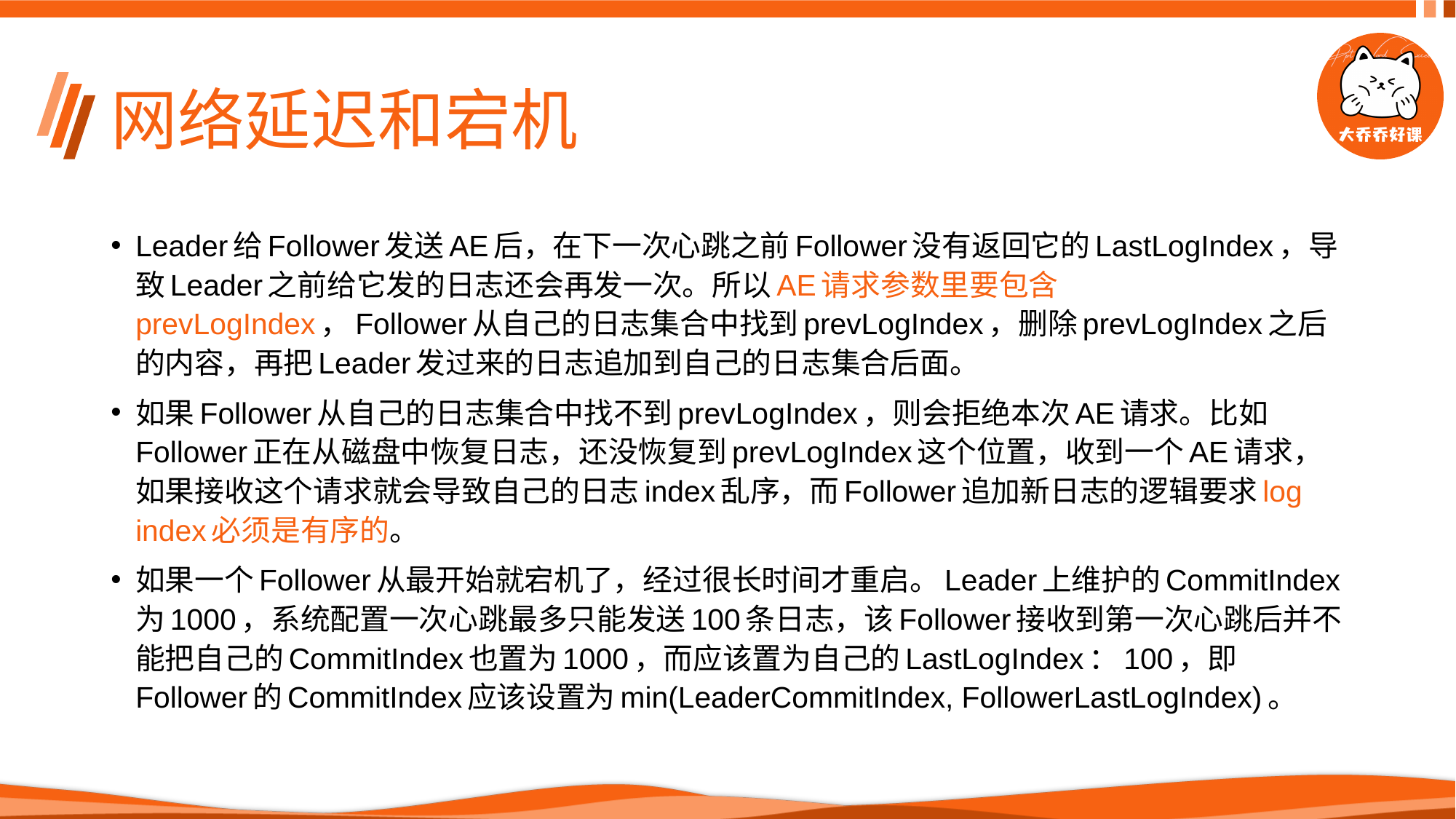

# 网络延迟和宕机
Leader给Follower发送AE后，在下一次心跳之前Follower没有返回它的LastLogIndex，导致Leader之前给它发的日志还会再发一次。所以AE请求参数里要包含prevLogIndex，Follower从自己的日志集合中找到prevLogIndex，删除prevLogIndex之后的内容，再把Leader发过来的日志追加到自己的日志集合后面。
如果Follower从自己的日志集合中找不到prevLogIndex，则会拒绝本次AE请求。比如Follower正在从磁盘中恢复日志，还没恢复到prevLogIndex这个位置，收到一个AE请求，如果接收这个请求就会导致自己的日志index乱序，而Follower追加新日志的逻辑要求log index必须是有序的。
如果一个Follower从最开始就宕机了，经过很长时间才重启。Leader上维护的CommitIndex为1000，系统配置一次心跳最多只能发送100条日志，该Follower接收到第一次心跳后并不能把自己的CommitIndex也置为1000，而应该置为自己的LastLogIndex：100，即Follower的CommitIndex应该设置为min(LeaderCommitIndex, FollowerLastLogIndex)。